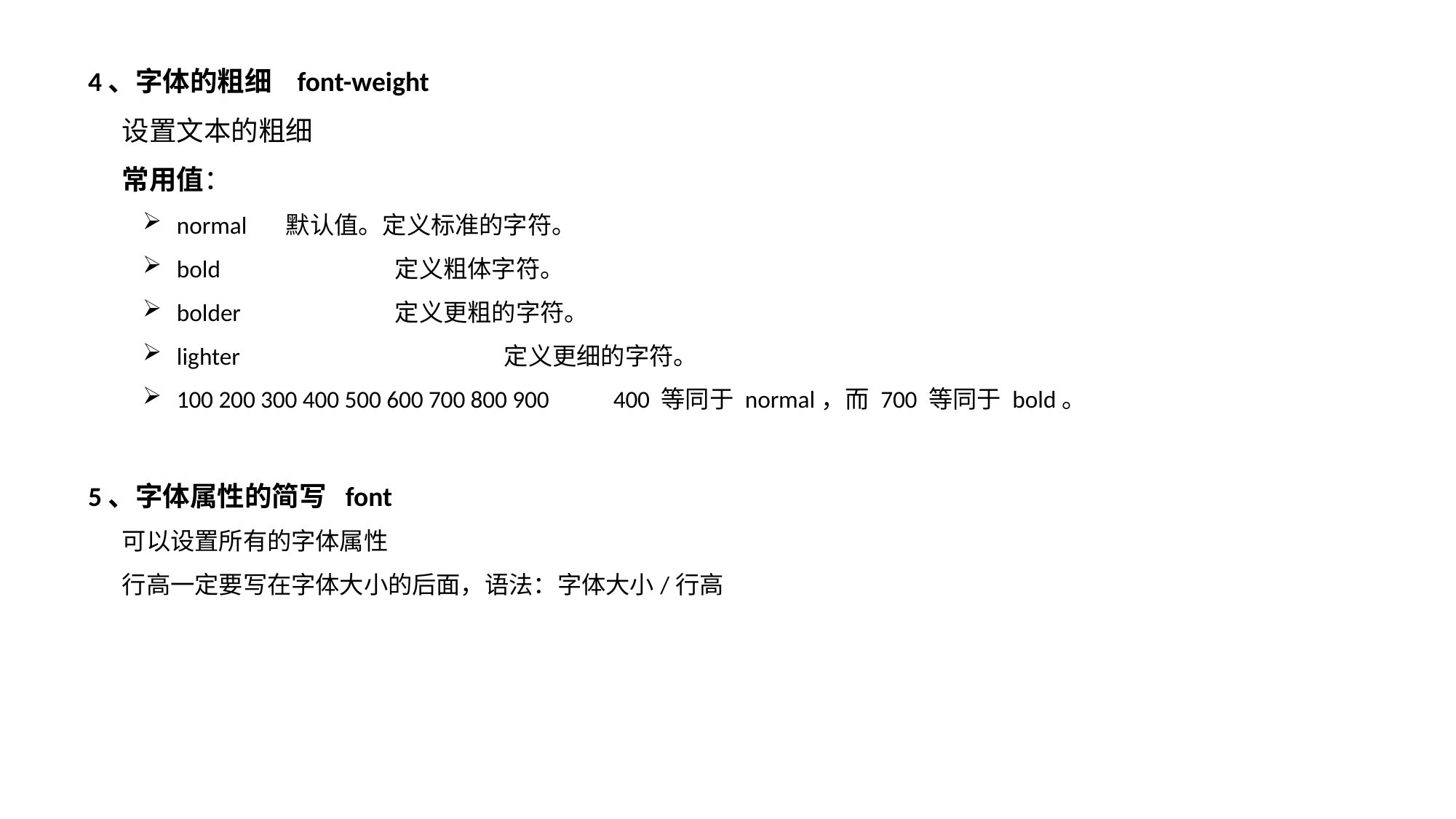

4、字体的粗细   font-weight
	设置文本的粗细
	常用值：
normal	默认值。定义标准的字符。
bold		定义粗体字符。
bolder		定义更粗的字符。
lighter			定义更细的字符。
100 200 300 400 500 600 700 800 900	400 等同于 normal，而 700 等同于 bold。

5、字体属性的简写  font
	可以设置所有的字体属性
	行高一定要写在字体大小的后面，语法：字体大小/行高